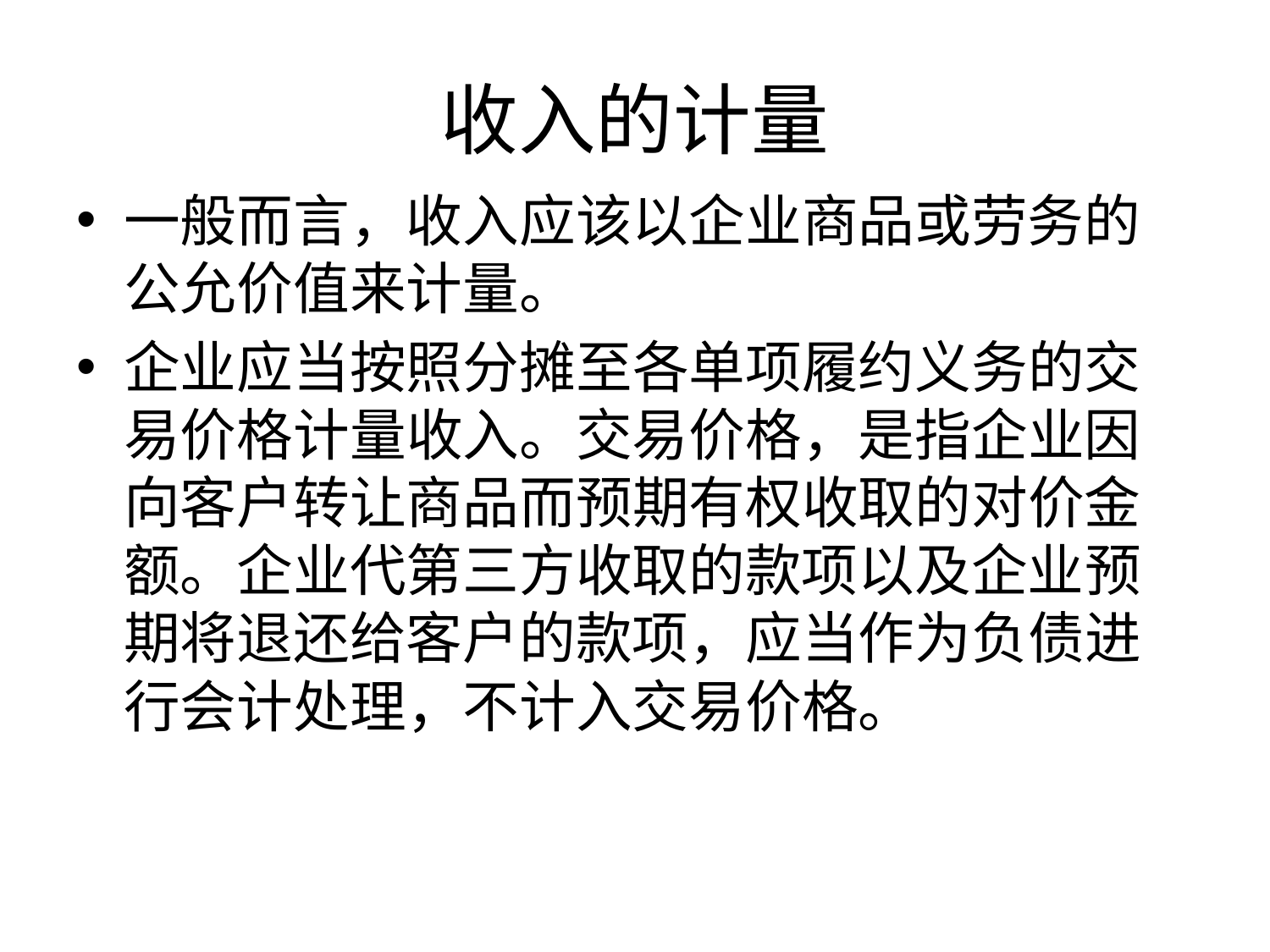

# 收入的计量
一般而言，收入应该以企业商品或劳务的公允价值来计量。
企业应当按照分摊至各单项履约义务的交易价格计量收入。交易价格，是指企业因向客户转让商品而预期有权收取的对价金额。企业代第三方收取的款项以及企业预期将退还给客户的款项，应当作为负债进行会计处理，不计入交易价格。